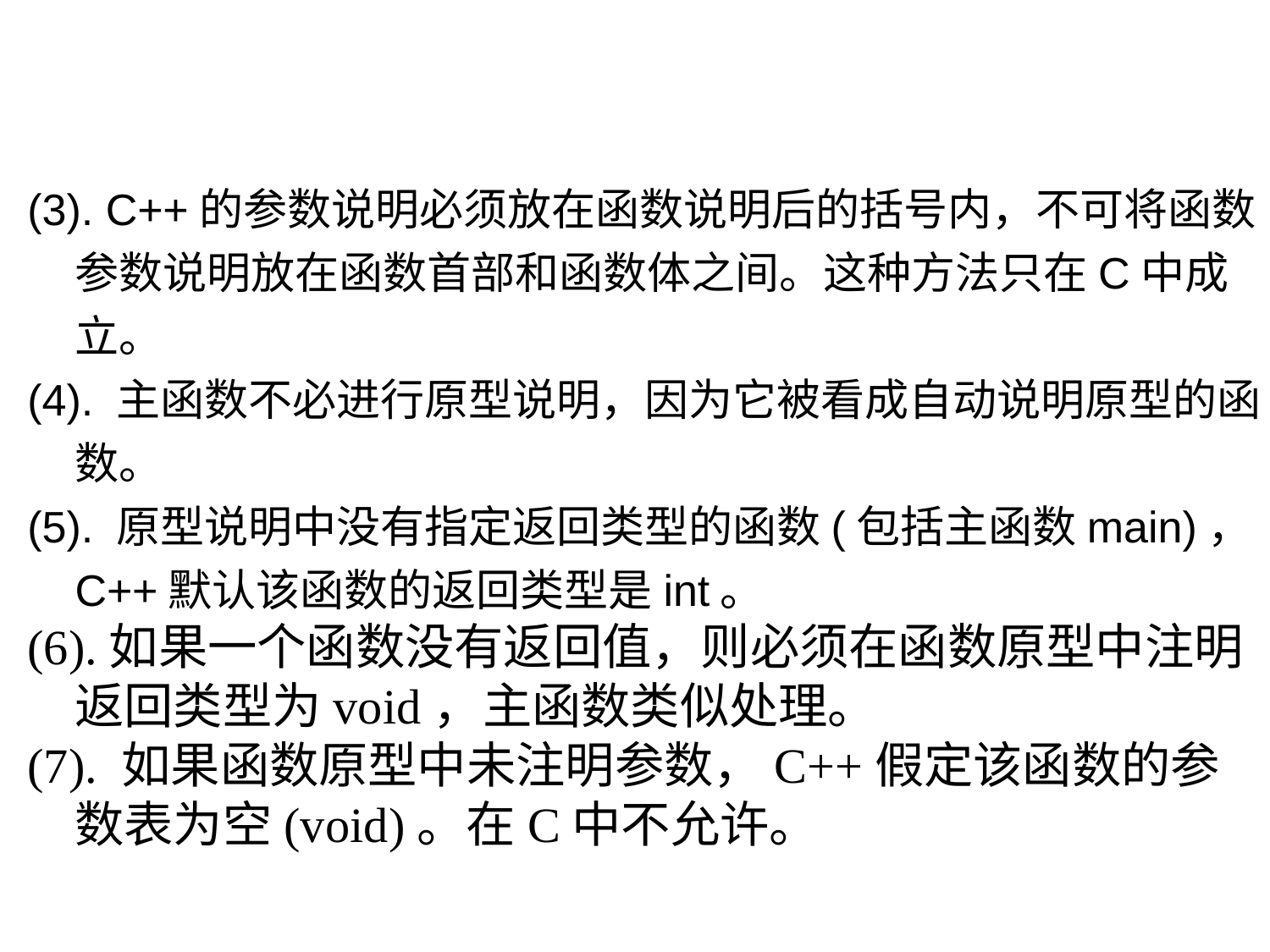

(3). C++的参数说明必须放在函数说明后的括号内，不可将函数参数说明放在函数首部和函数体之间。这种方法只在C中成立。
(4). 主函数不必进行原型说明，因为它被看成自动说明原型的函数。
(5). 原型说明中没有指定返回类型的函数(包括主函数main)，C++默认该函数的返回类型是int。
(6).如果一个函数没有返回值，则必须在函数原型中注明返回类型为void，主函数类似处理。
(7). 如果函数原型中未注明参数，C++假定该函数的参数表为空(void)。在C中不允许。